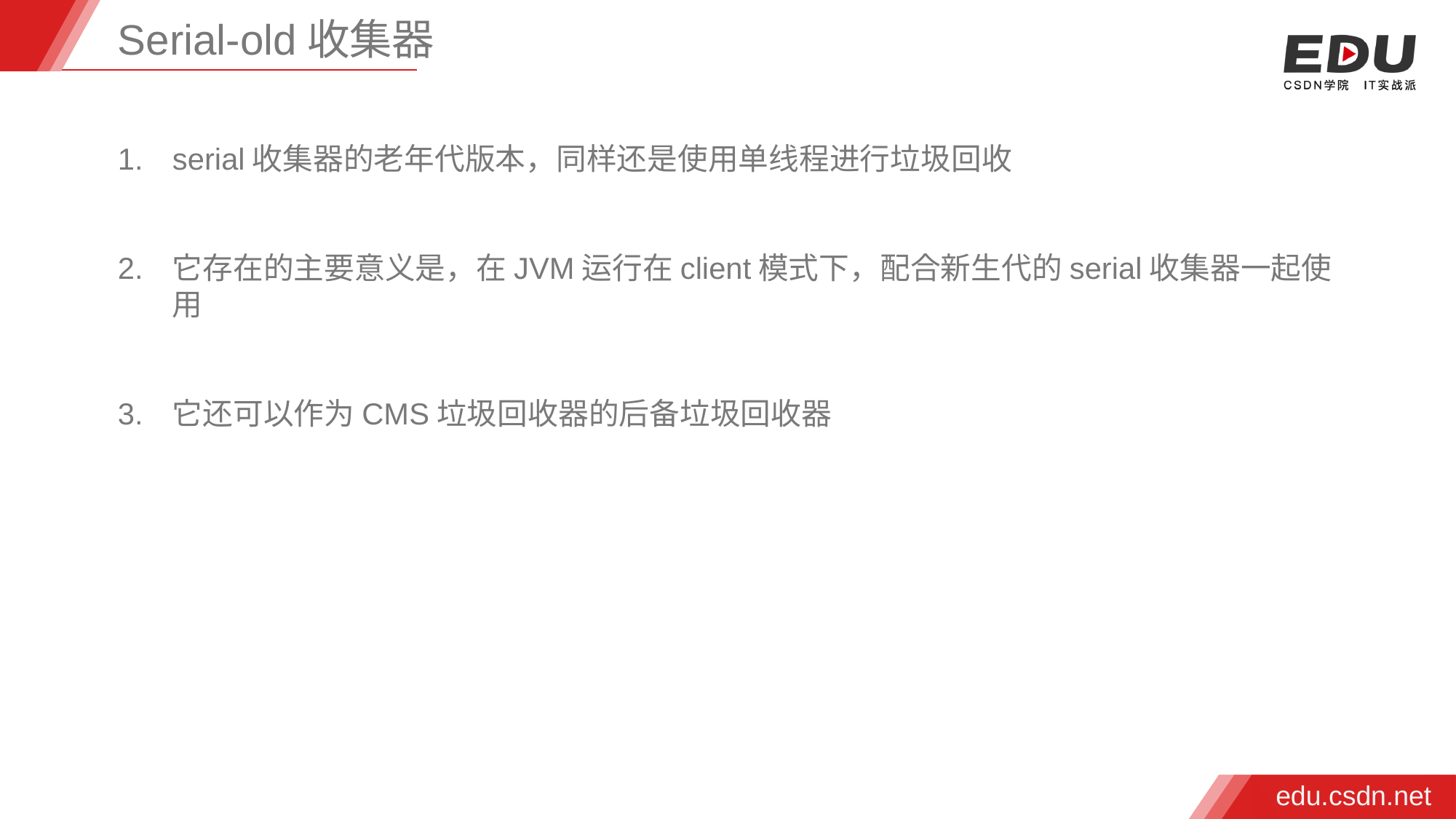

Serial-old收集器
serial收集器的老年代版本，同样还是使用单线程进行垃圾回收

它存在的主要意义是，在JVM运行在client模式下，配合新生代的serial收集器一起使用

它还可以作为CMS垃圾回收器的后备垃圾回收器
edu.csdn.net